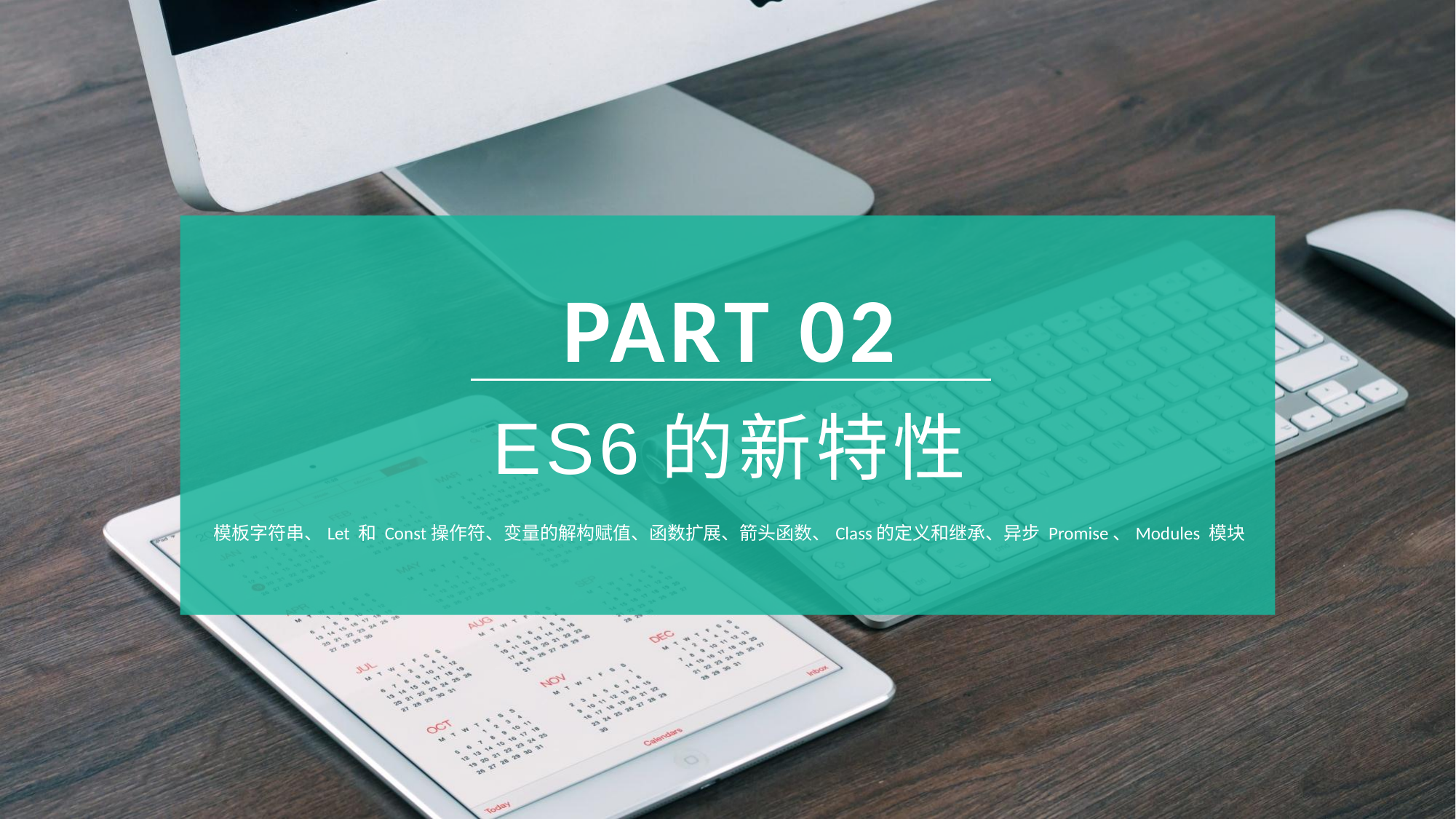

PART 02
ES6的新特性

模板字符串、Let 和 Const操作符、变量的解构赋值、函数扩展、箭头函数、Class的定义和继承、异步 Promise、Modules 模块